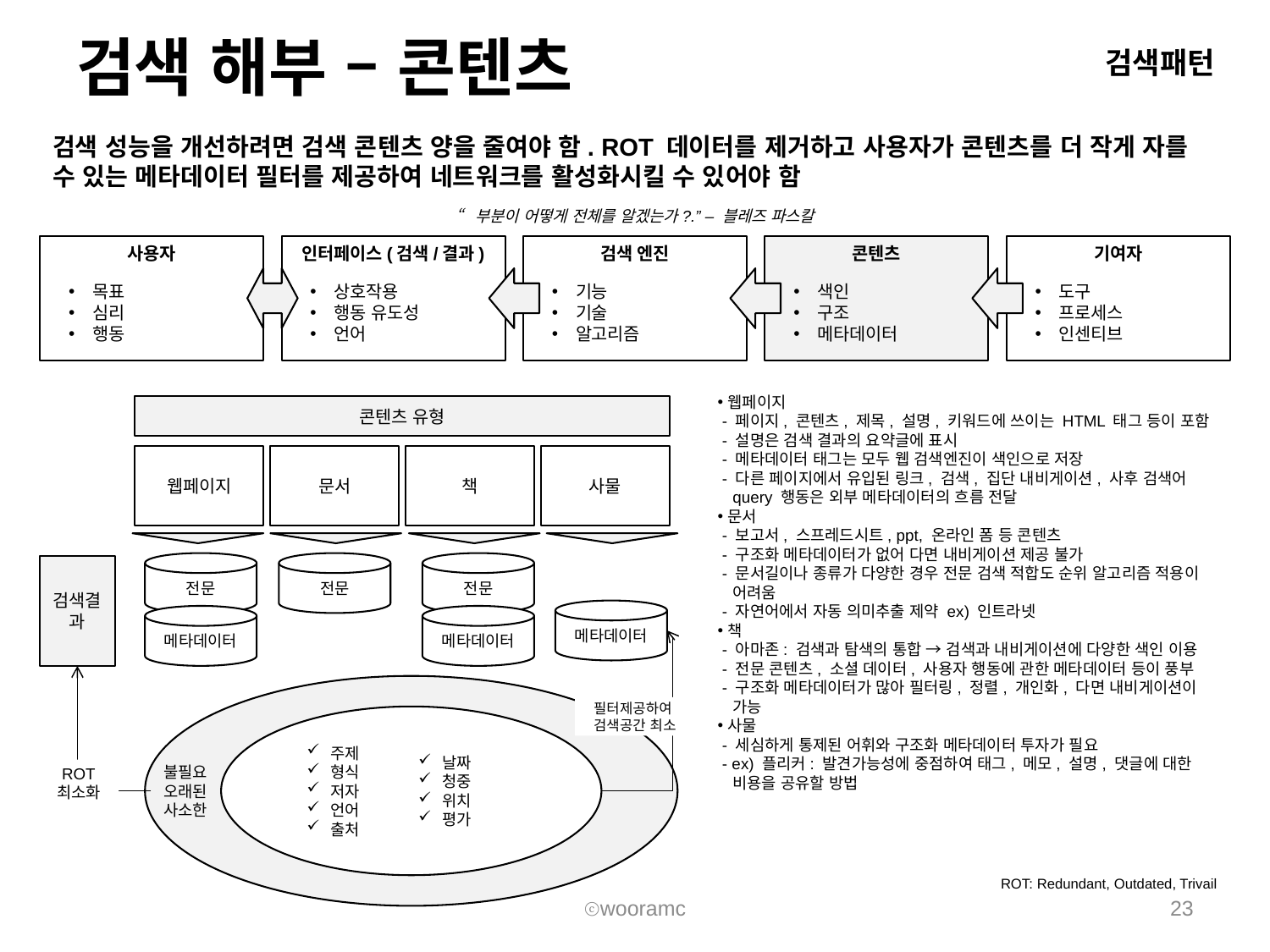

# 검색 해부 – 콘텐츠
검색패턴
검색 성능을 개선하려면 검색 콘텐츠 양을 줄여야 함. ROT 데이터를 제거하고 사용자가 콘텐츠를 더 작게 자를 수 있는 메타데이터 필터를 제공하여 네트워크를 활성화시킬 수 있어야 함
“부분이 어떻게 전체를 알겠는가?.” – 블레즈 파스칼
사용자
인터페이스(검색/결과)
검색 엔진
콘텐츠
기여자

목표
심리
행동
상호작용
행동 유도성
언어
기능
기술
알고리즘
색인
구조
메타데이터
도구
프로세스
인센티브
웹페이지
 - 페이지, 콘텐츠, 제목, 설명, 키워드에 쓰이는 HTML 태그 등이 포함
 - 설명은 검색 결과의 요약글에 표시
 - 메타데이터 태그는 모두 웹 검색엔진이 색인으로 저장
 - 다른 페이지에서 유입된 링크, 검색, 집단 내비게이션, 사후 검색어 query 행동은 외부 메타데이터의 흐름 전달
문서
 - 보고서, 스프레드시트, ppt, 온라인 폼 등 콘텐츠
 - 구조화 메타데이터가 없어 다면 내비게이션 제공 불가
 - 문서길이나 종류가 다양한 경우 전문 검색 적합도 순위 알고리즘 적용이 어려움
 - 자연어에서 자동 의미추출 제약 ex) 인트라넷
책
 - 아마존: 검색과 탐색의 통합 → 검색과 내비게이션에 다양한 색인 이용
 - 전문 콘텐츠, 소셜 데이터, 사용자 행동에 관한 메타데이터 등이 풍부
 - 구조화 메타데이터가 많아 필터링, 정렬, 개인화, 다면 내비게이션이 가능
사물
 - 세심하게 통제된 어휘와 구조화 메타데이터 투자가 필요
 - ex) 플리커: 발견가능성에 중점하여 태그, 메모, 설명, 댓글에 대한 비용을 공유할 방법

콘텐츠 유형
웹페이지
문서
책
사물

전문
전문
전문
검색결과
메타데이터
메타데이터
메타데이터

필터제공하여
검색공간 최소

불필요
오래된
사소한
주제
형식
저자
언어
출처
날짜
청중
위치
평가
ROT
최소화
ROT: Redundant, Outdated, Trivail
ⓒwooramc
23